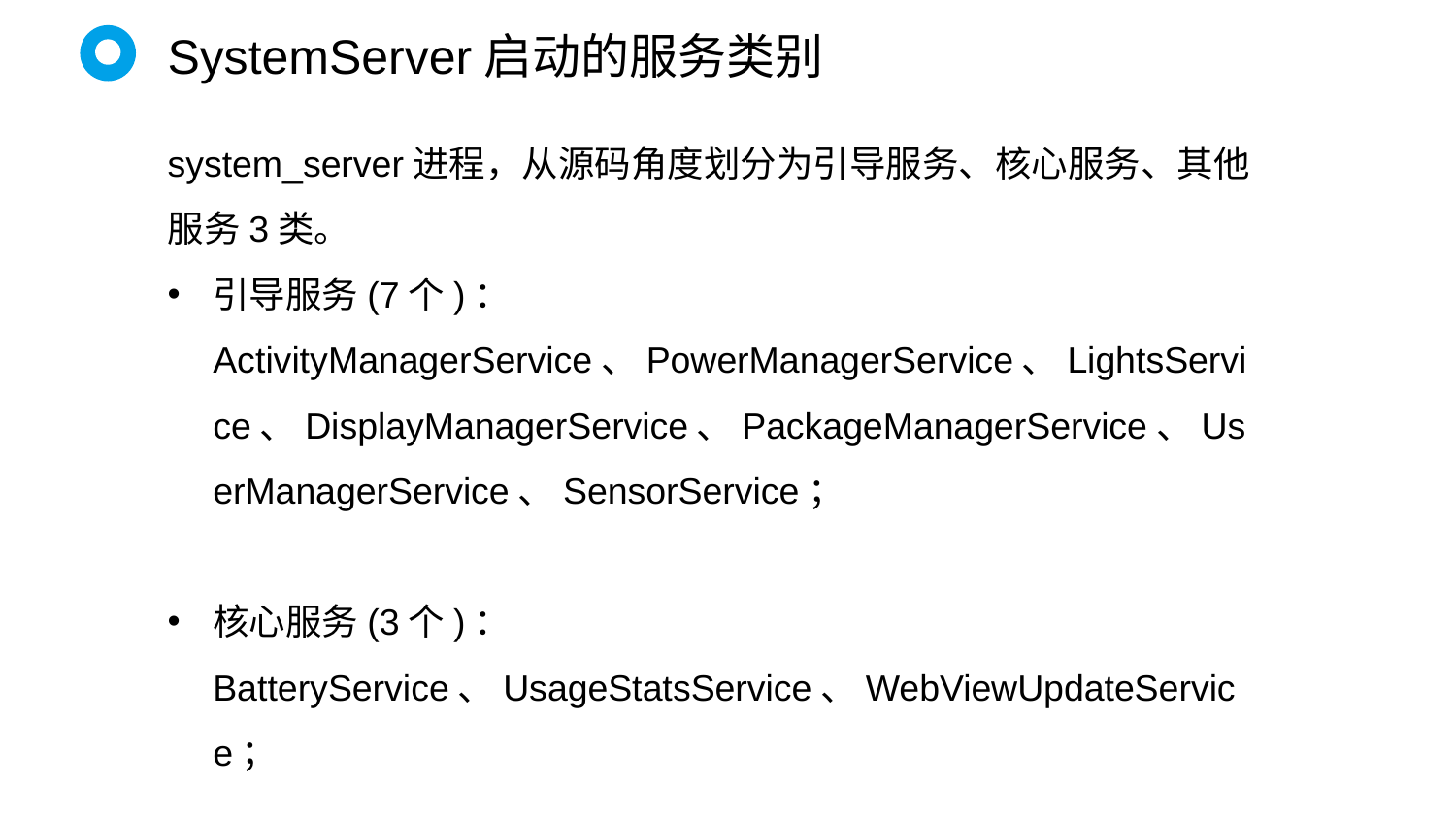

SystemServer启动的服务类别

system_server进程，从源码角度划分为引导服务、核心服务、其他服务3类。
引导服务(7个)：ActivityManagerService、PowerManagerService、LightsService、DisplayManagerService、PackageManagerService、UserManagerService、SensorService；

核心服务(3个)：BatteryService、UsageStatsService、WebViewUpdateService；

其他服务(70个+)：AlarmManagerService、VibratorService等。